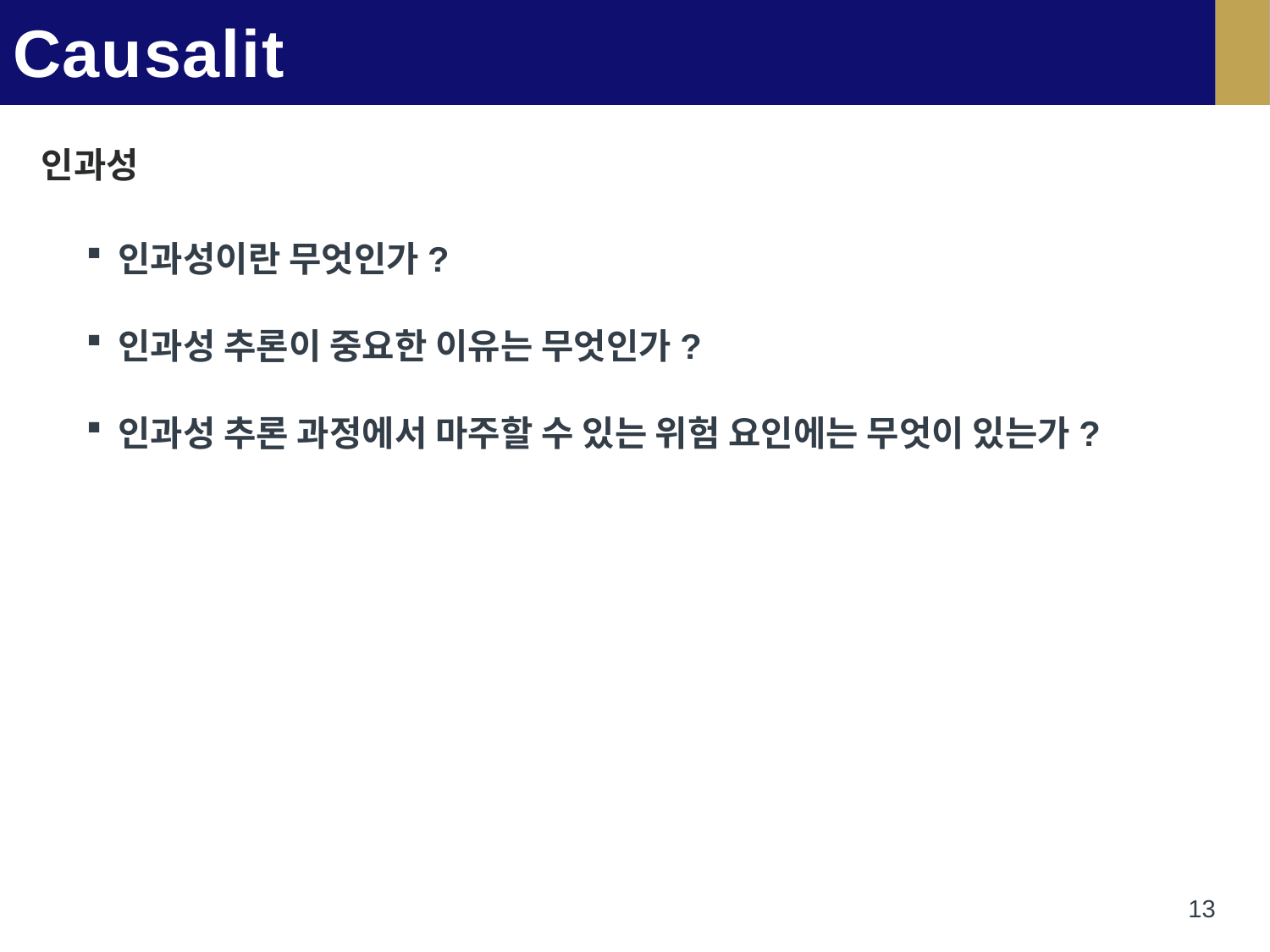

# Causality
인과성

인과성이란 무엇인가?

인과성 추론이 중요한 이유는 무엇인가?

인과성 추론 과정에서 마주할 수 있는 위험 요인에는 무엇이 있는가?
13